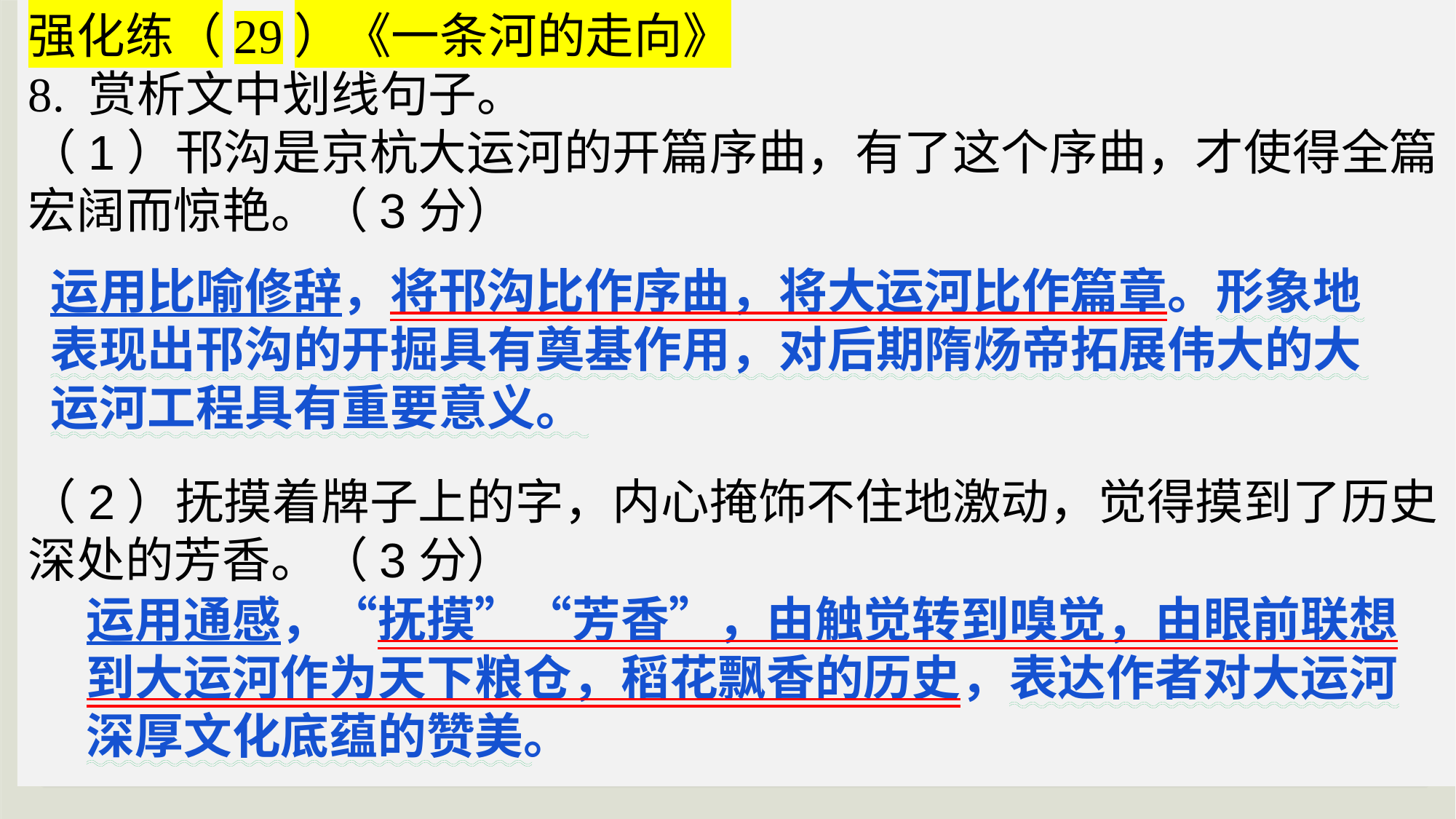

强化练（29）《一条河的走向》
8. 赏析文中划线句子。（1）邗沟是京杭大运河的开篇序曲，有了这个序曲，才使得全篇宏阔而惊艳。（3分）                                                                                                                                                                                             （2）抚摸着牌子上的字，内心掩饰不住地激动，觉得摸到了历史深处的芳香。（3分）

运用比喻修辞，将邗沟比作序曲，将大运河比作篇章。形象地表现出邗沟的开掘具有奠基作用，对后期隋炀帝拓展伟大的大运河工程具有重要意义。
运用通感，“抚摸”“芳香”，由触觉转到嗅觉，由眼前联想到大运河作为天下粮仓，稻花飘香的历史，表达作者对大运河深厚文化底蕴的赞美。